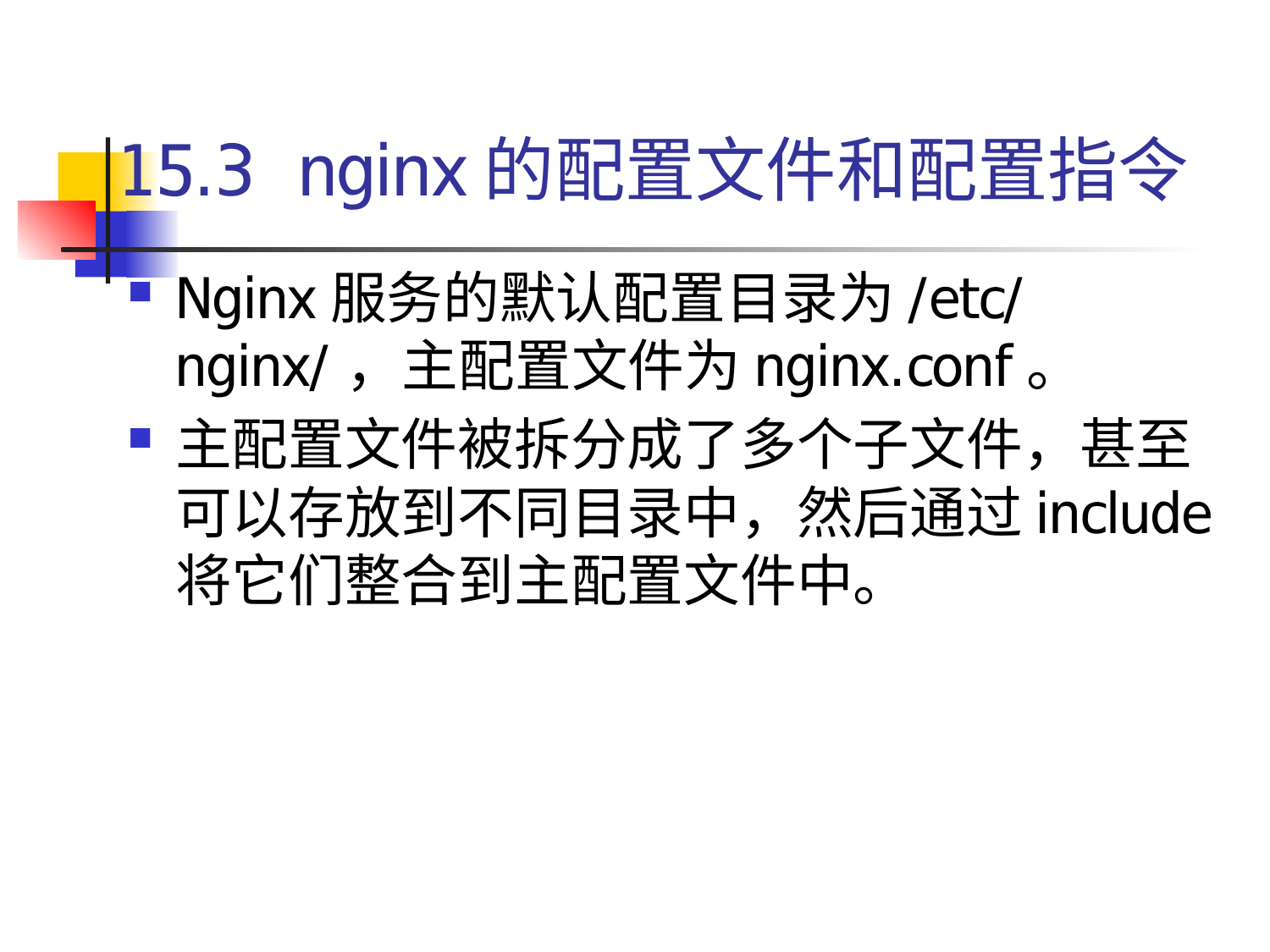

# 15.3  nginx的配置文件和配置指令
Nginx服务的默认配置目录为/etc/nginx/，主配置文件为nginx.conf。
主配置文件被拆分成了多个子文件，甚至可以存放到不同目录中，然后通过include将它们整合到主配置文件中。